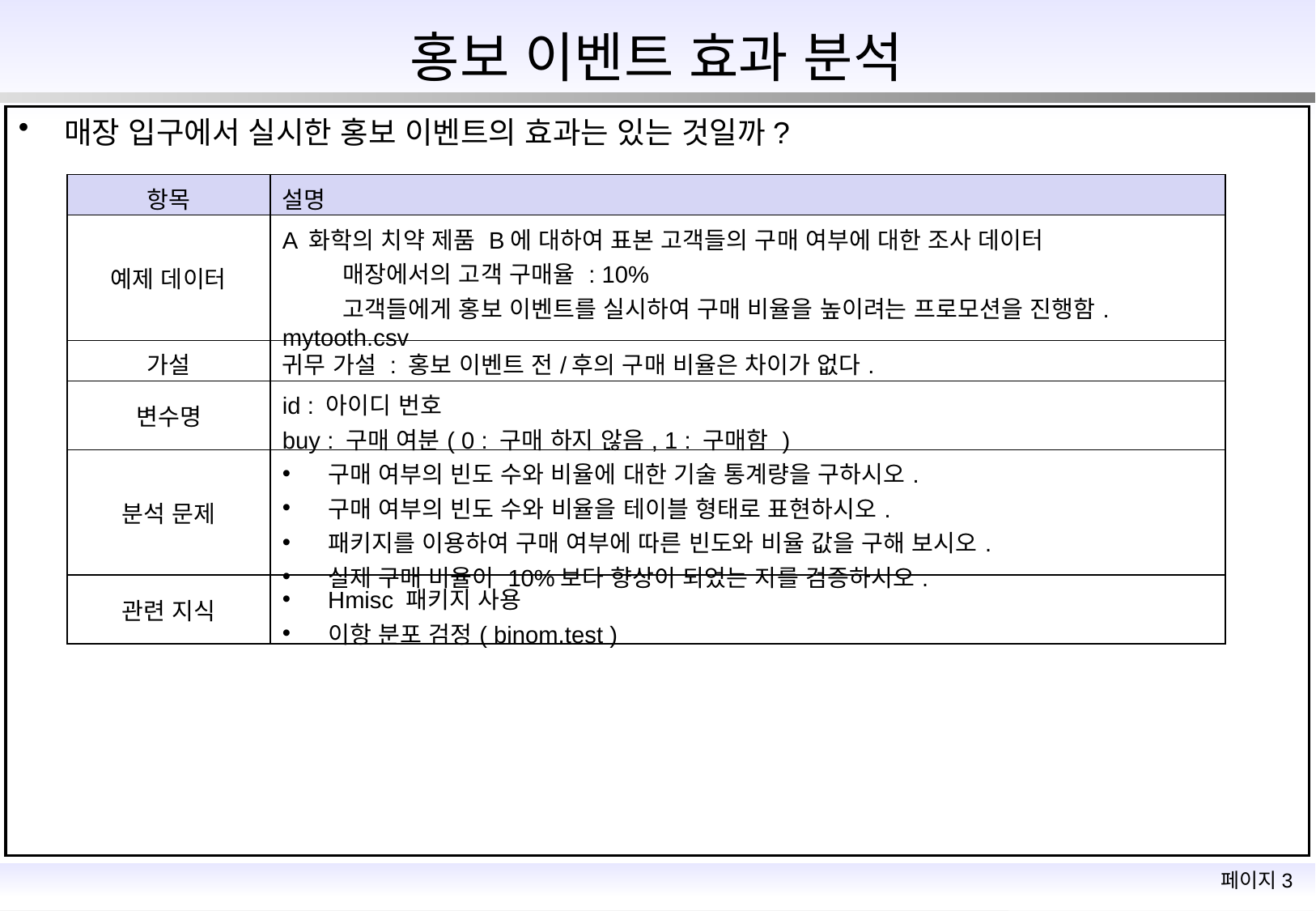

# 홍보 이벤트 효과 분석
매장 입구에서 실시한 홍보 이벤트의 효과는 있는 것일까?
| 항목 | 설명 |
| --- | --- |
| 예제 데이터 | A 화학의 치약 제품 B에 대하여 표본 고객들의 구매 여부에 대한 조사 데이터 매장에서의 고객 구매율 : 10% 고객들에게 홍보 이벤트를 실시하여 구매 비율을 높이려는 프로모션을 진행함. mytooth.csv |
| 가설 | 귀무 가설 : 홍보 이벤트 전/후의 구매 비율은 차이가 없다. |
| 변수명 | id : 아이디 번호 buy : 구매 여분( 0 : 구매 하지 않음, 1 : 구매함 ) |
| 분석 문제 | 구매 여부의 빈도 수와 비율에 대한 기술 통계량을 구하시오. 구매 여부의 빈도 수와 비율을 테이블 형태로 표현하시오. 패키지를 이용하여 구매 여부에 따른 빈도와 비율 값을 구해 보시오. 실제 구매 비율이 10%보다 향상이 되었는 지를 검증하시오. |
| 관련 지식 | Hmisc 패키지 사용 이항 분포 검정( binom.test ) |